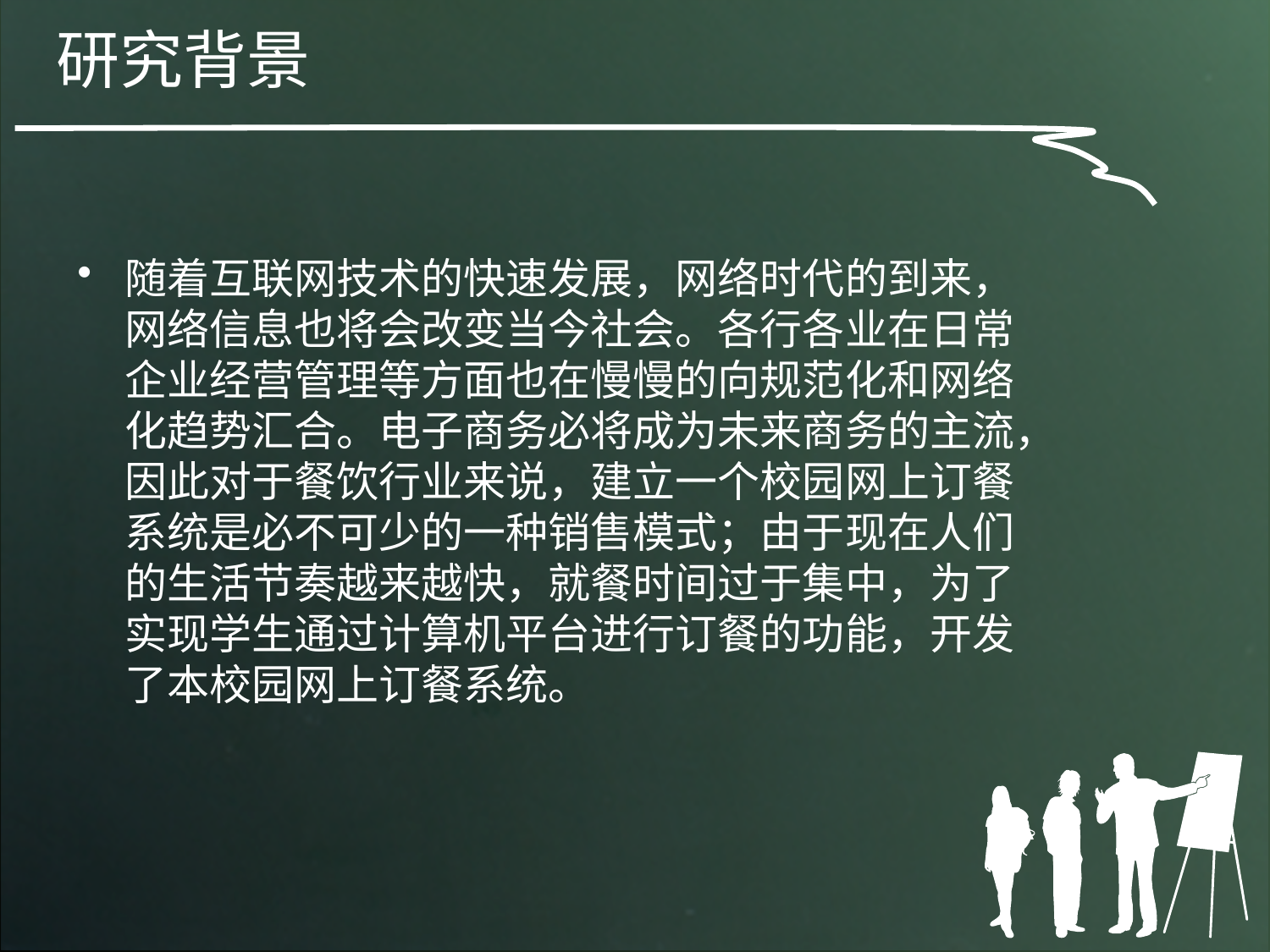

# 研究背景

随着互联网技术的快速发展，网络时代的到来，网络信息也将会改变当今社会。各行各业在日常企业经营管理等方面也在慢慢的向规范化和网络化趋势汇合。电子商务必将成为未来商务的主流，因此对于餐饮行业来说，建立一个校园网上订餐系统是必不可少的一种销售模式；由于现在人们的生活节奏越来越快，就餐时间过于集中，为了实现学生通过计算机平台进行订餐的功能，开发了本校园网上订餐系统。